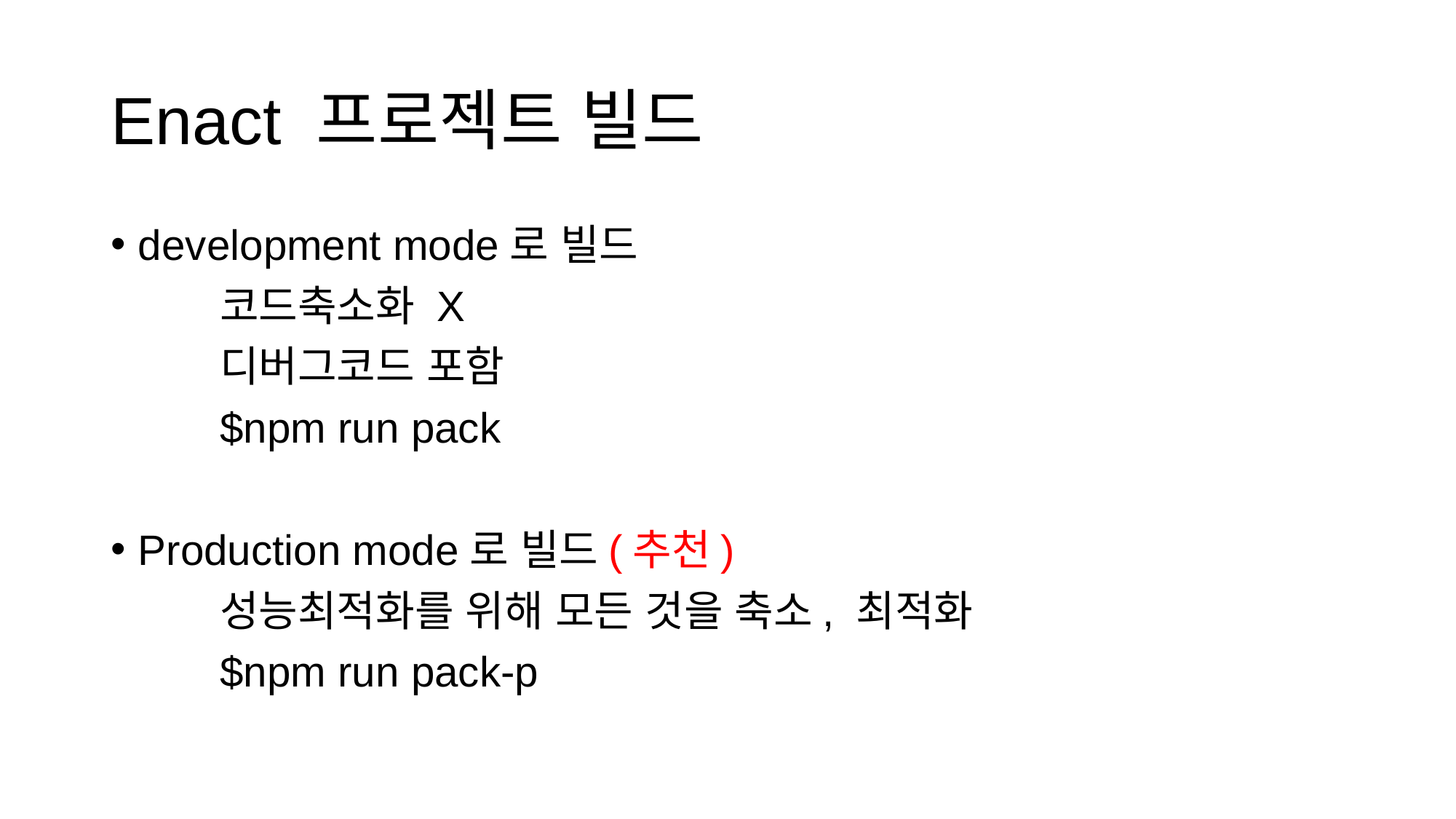

# Enact 프로젝트 빌드
development mode로 빌드
	코드축소화 X
	디버그코드 포함
	$npm run pack

Production mode로 빌드(추천)
	성능최적화를 위해 모든 것을 축소, 최적화
	$npm run pack-p